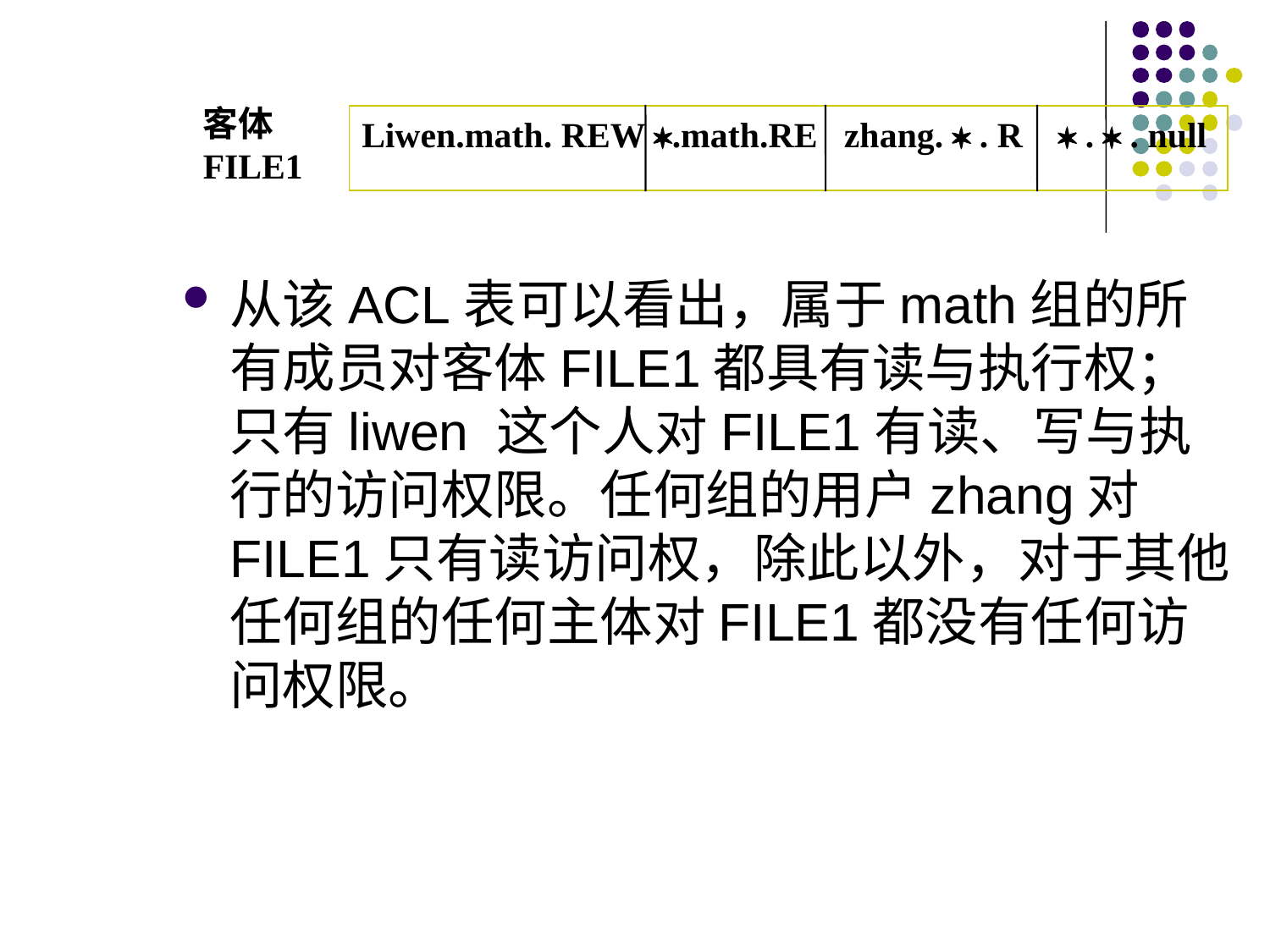

客体
FILE1
Liwen.math. REW ∗.math.RE   zhang. ∗ . R    ∗ . ∗ . null

从该ACL表可以看出，属于math组的所有成员对客体FILE1都具有读与执行权；只有liwen 这个人对FILE1有读、写与执行的访问权限。任何组的用户zhang对FILE1只有读访问权，除此以外，对于其他任何组的任何主体对FILE1都没有任何访问权限。